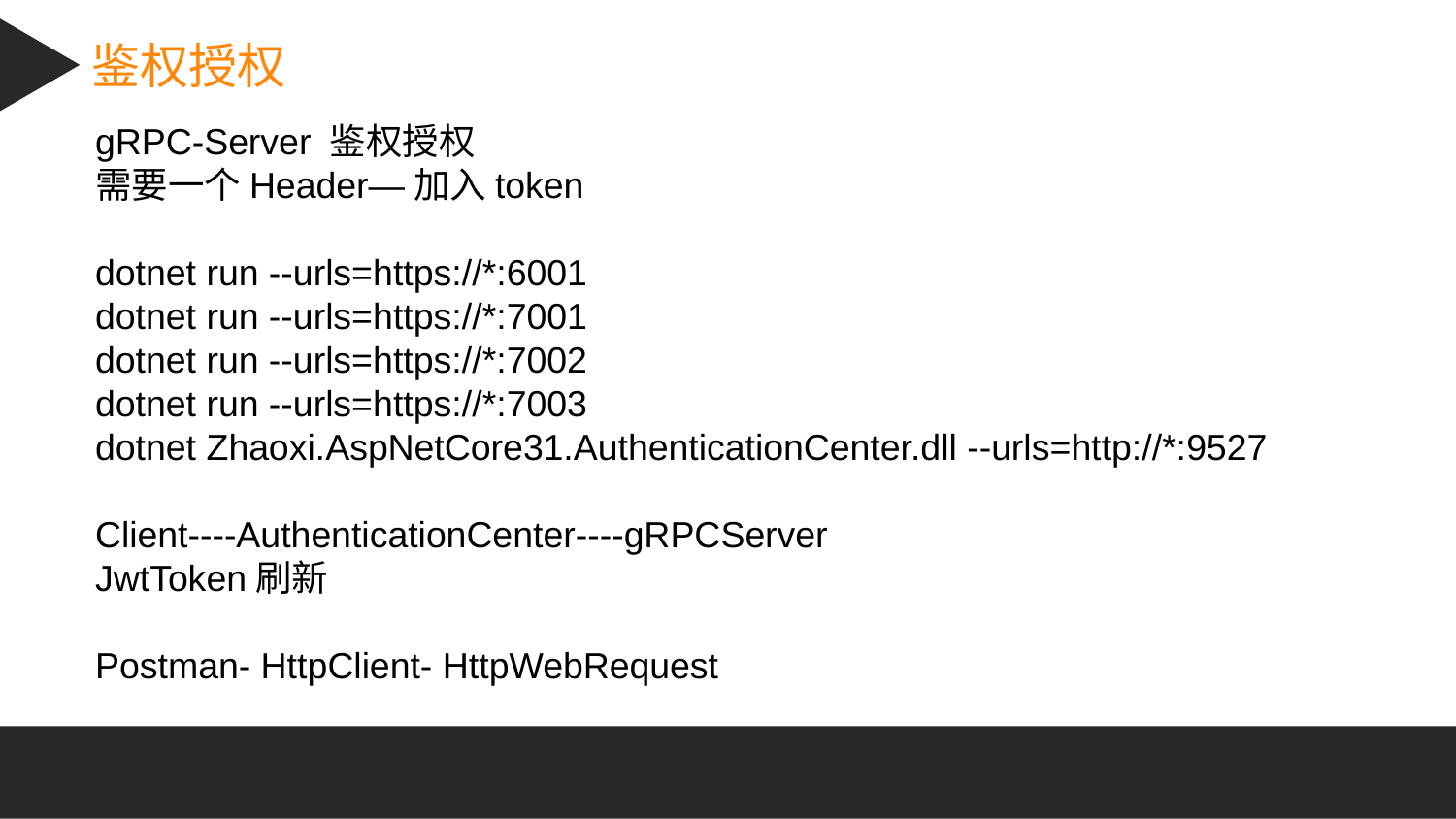

鉴权授权
gRPC-Server 鉴权授权
需要一个Header—加入token

dotnet run --urls=https://*:6001
dotnet run --urls=https://*:7001
dotnet run --urls=https://*:7002
dotnet run --urls=https://*:7003
dotnet Zhaoxi.AspNetCore31.AuthenticationCenter.dll --urls=http://*:9527

Client----AuthenticationCenter----gRPCServer
JwtToken刷新

Postman- HttpClient- HttpWebRequest